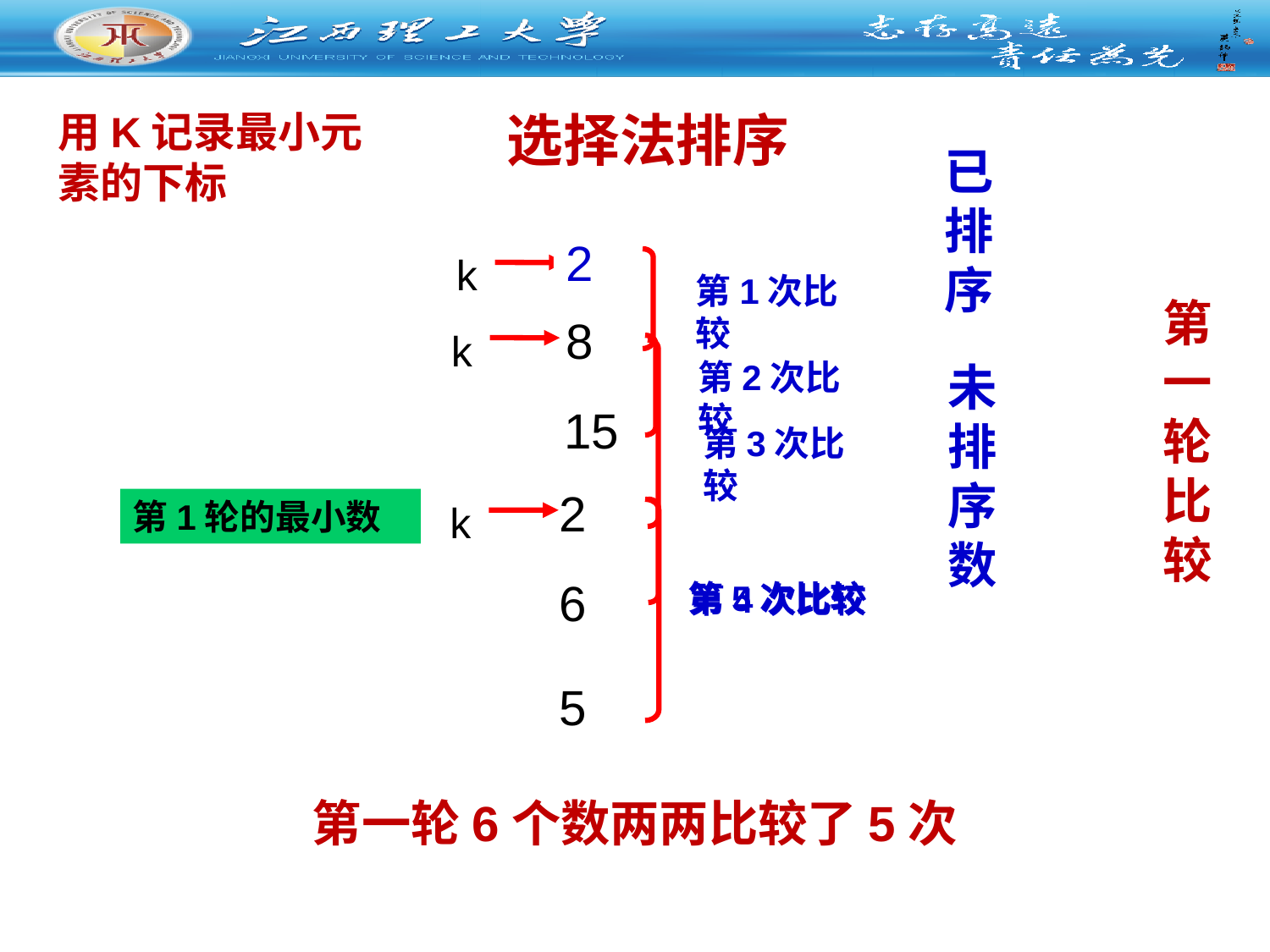

用K记录最小元素的下标
选择法排序
已排序
2
9
k

第1次比较
第一轮
比较
8

k
k

第2次比较
未排序数
15
第3次比较
2
第1轮的最小数
k

6
第5次比较
第4次比较
5
第一轮6个数两两比较了5次